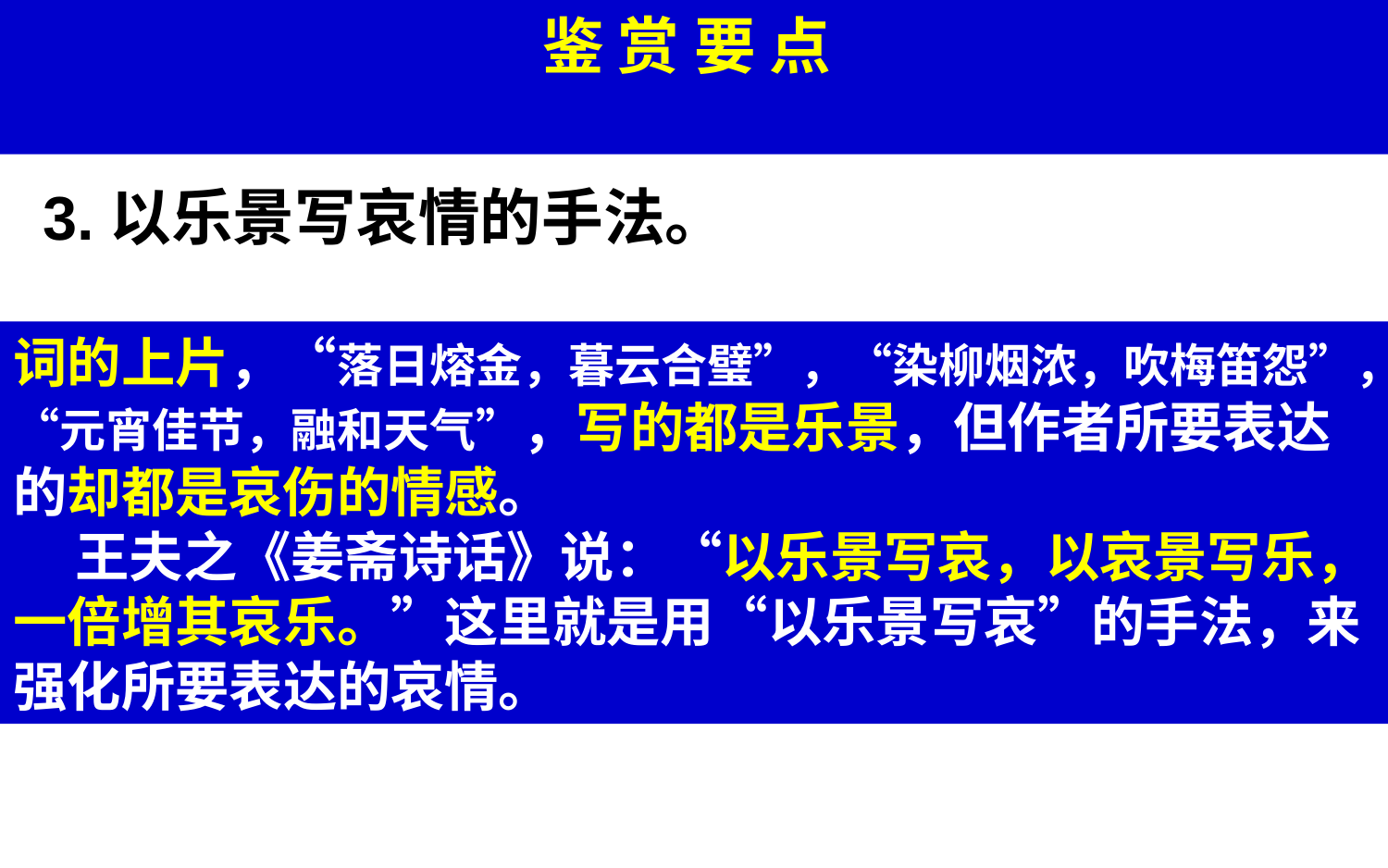

鉴 赏 要 点
3.以乐景写哀情的手法。
词的上片，“落日熔金，暮云合璧”，“染柳烟浓，吹梅笛怨”，“元宵佳节，融和天气”，写的都是乐景，但作者所要表达的却都是哀伤的情感。
    王夫之《姜斋诗话》说：“以乐景写哀，以哀景写乐，一倍增其哀乐。”这里就是用“以乐景写哀”的手法，来强化所要表达的哀情。